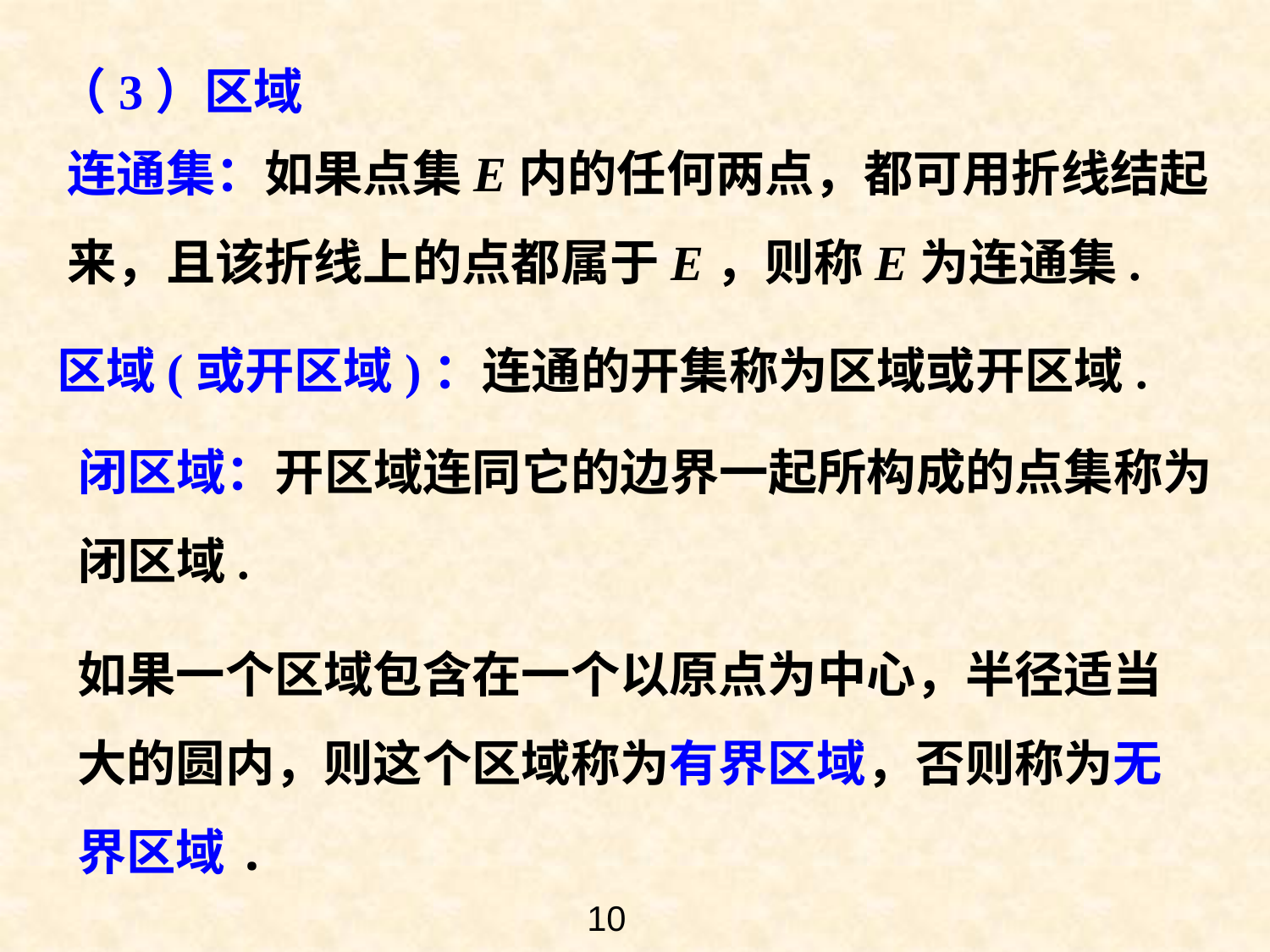

（3）区域
连通集：如果点集E内的任何两点，都可用折线结起来，且该折线上的点都属于E，则称E为连通集.
区域(或开区域)：连通的开集称为区域或开区域.
闭区域：开区域连同它的边界一起所构成的点集称为闭区域.
如果一个区域包含在一个以原点为中心，半径适当大的圆内，则这个区域称为有界区域，否则称为无界区域.

10